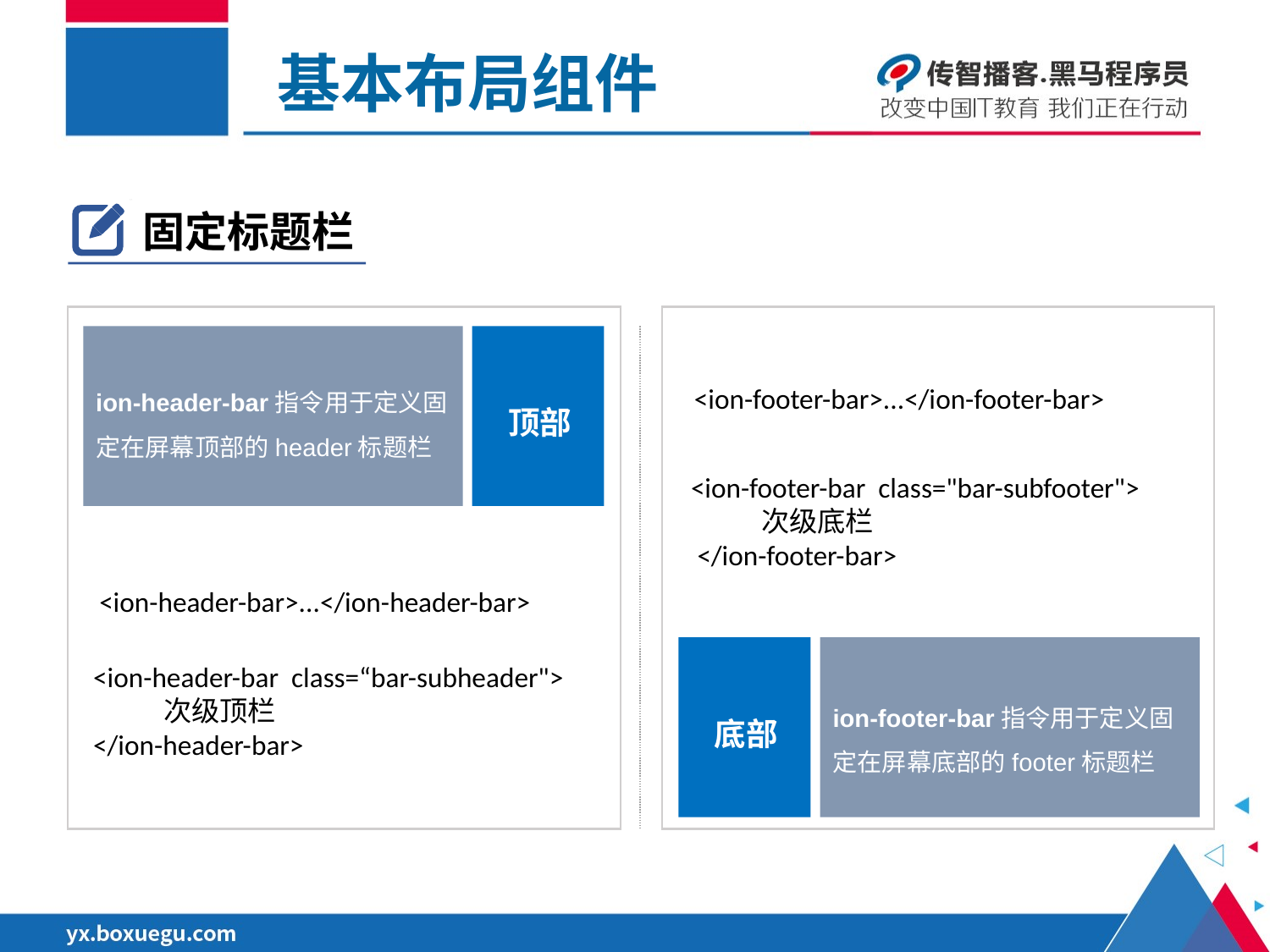

基本布局组件
固定标题栏

ion-header-bar指令用于定义固定在屏幕顶部的header标题栏

顶部
<ion-footer-bar>...</ion-footer-bar>
<ion-footer-bar  class="bar-subfooter">
          次级底栏
 </ion-footer-bar>
<ion-header-bar>...</ion-header-bar>

底部

ion-footer-bar指令用于定义固定在屏幕底部的footer标题栏
<ion-header-bar  class=“bar-subheader">
          次级顶栏
</ion-header-bar>